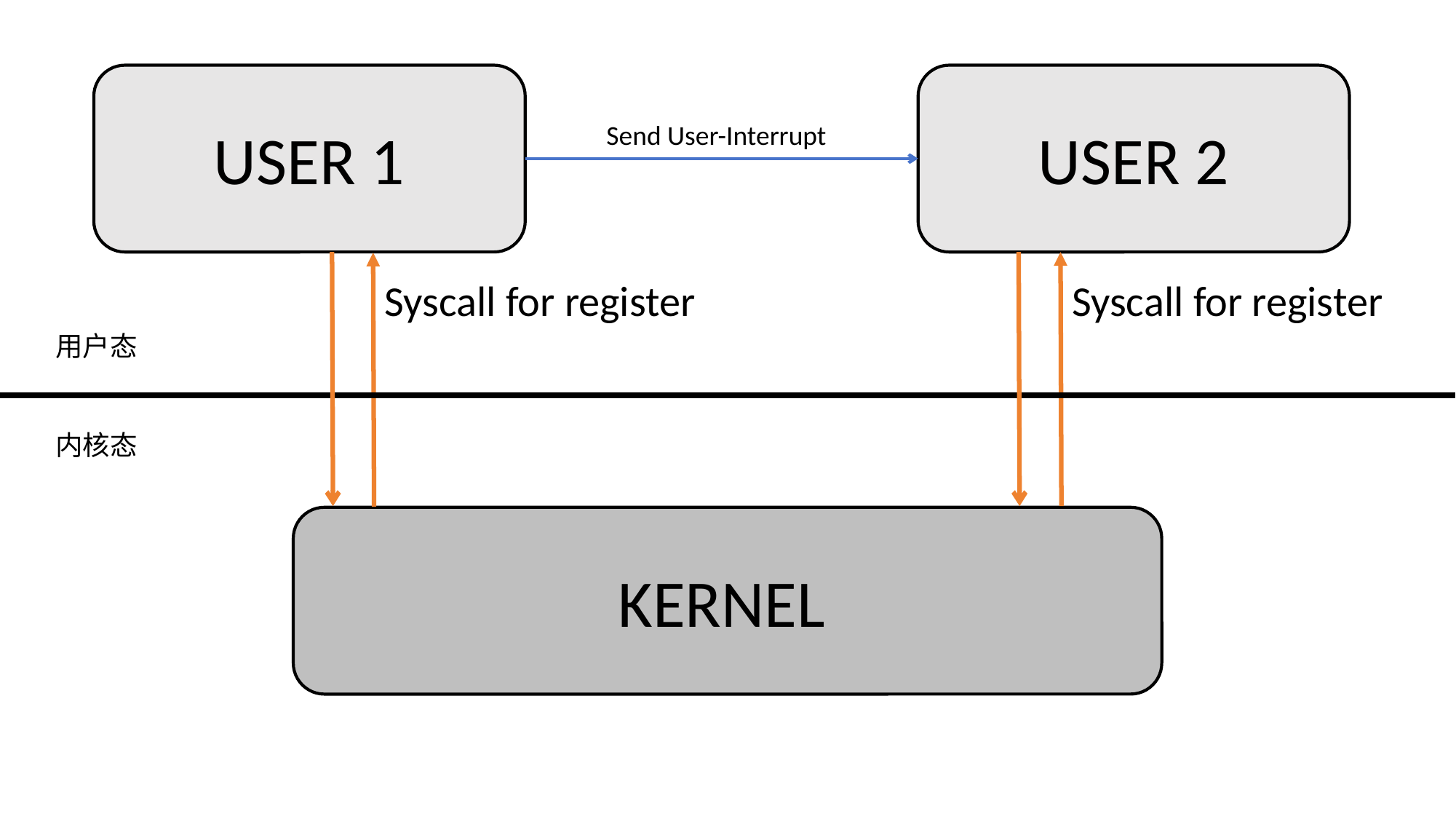

USER 1
Send User-Interrupt
USER 2
Syscall for register
Syscall for register
用户态
内核态

KERNEL